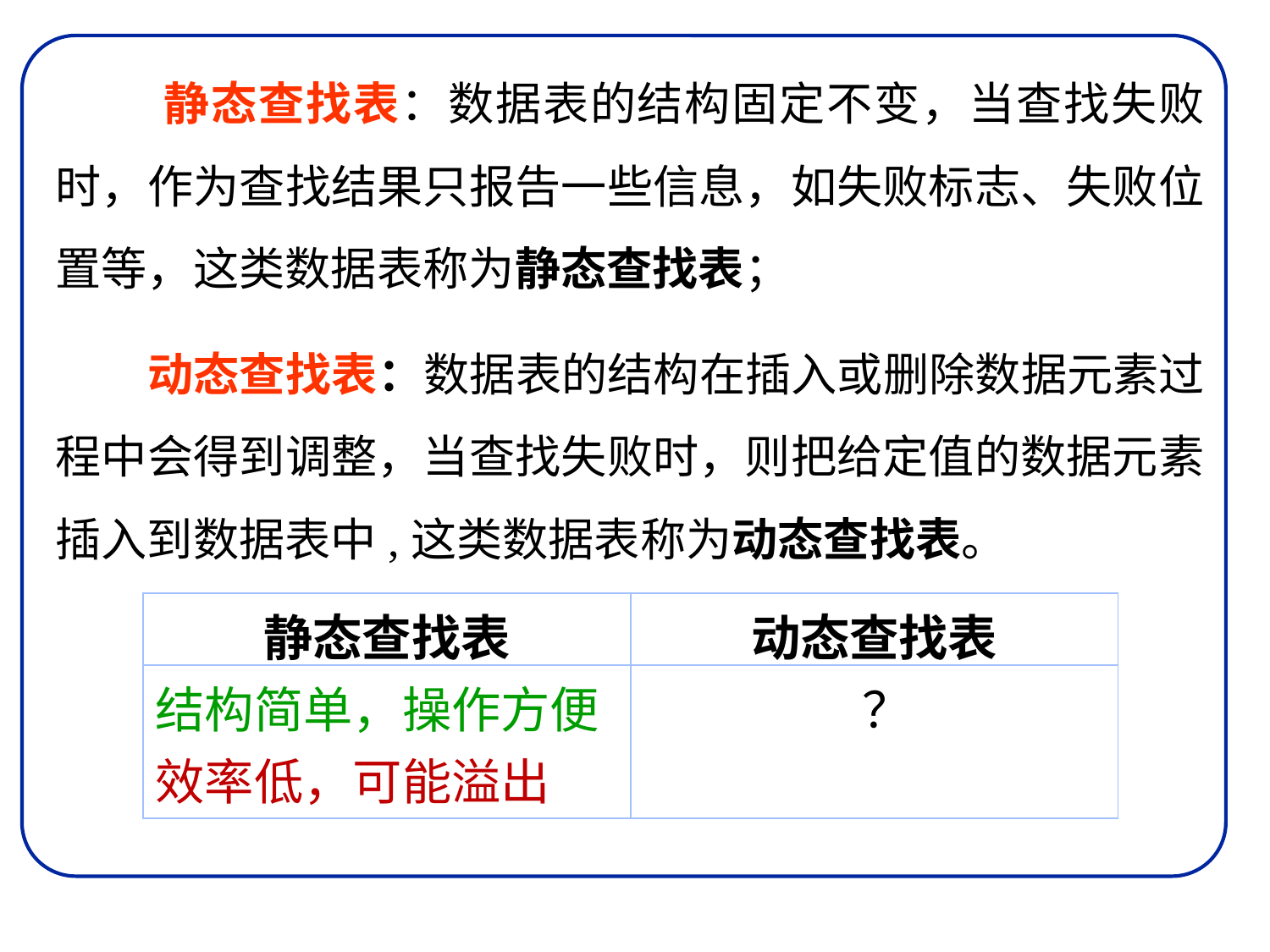

静态查找表：数据表的结构固定不变，当查找失败时，作为查找结果只报告一些信息，如失败标志、失败位置等，这类数据表称为静态查找表；
　　动态查找表：数据表的结构在插入或删除数据元素过程中会得到调整，当查找失败时，则把给定值的数据元素插入到数据表中,这类数据表称为动态查找表。
| 静态查找表 | 动态查找表 |
| --- | --- |
| 结构简单，操作方便 效率低，可能溢出 | ？ |